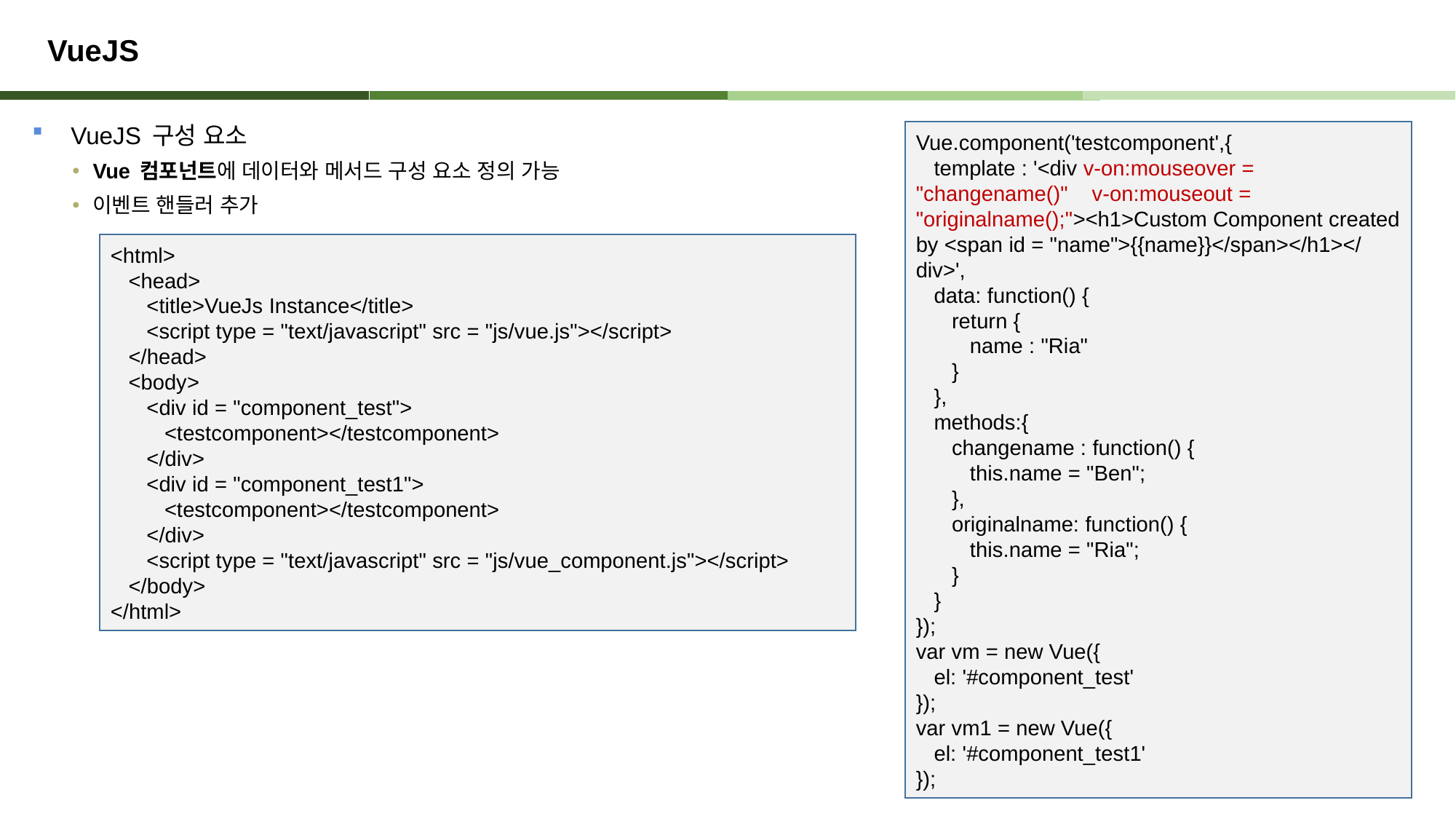

# VueJS
VueJS 구성 요소
Vue 컴포넌트에 데이터와 메서드 구성 요소 정의 가능
이벤트 핸들러 추가
Vue.component('testcomponent',{
   template : '<div v-on:mouseover = "changename()"    v-on:mouseout = "originalname();"><h1>Custom Component created by <span id = "name">{{name}}</span></h1></div>',
   data: function() {
      return {
         name : "Ria"
      }
   },
   methods:{
      changename : function() {
         this.name = "Ben";
      },
      originalname: function() {
         this.name = "Ria";
      }
   }
});
var vm = new Vue({
   el: '#component_test'
});
var vm1 = new Vue({
   el: '#component_test1'
});
<html>
   <head>
      <title>VueJs Instance</title>
      <script type = "text/javascript" src = "js/vue.js"></script>
   </head>
   <body>
      <div id = "component_test">
         <testcomponent></testcomponent>
      </div>
      <div id = "component_test1">
         <testcomponent></testcomponent>
      </div>
      <script type = "text/javascript" src = "js/vue_component.js"></script>
   </body>
</html>